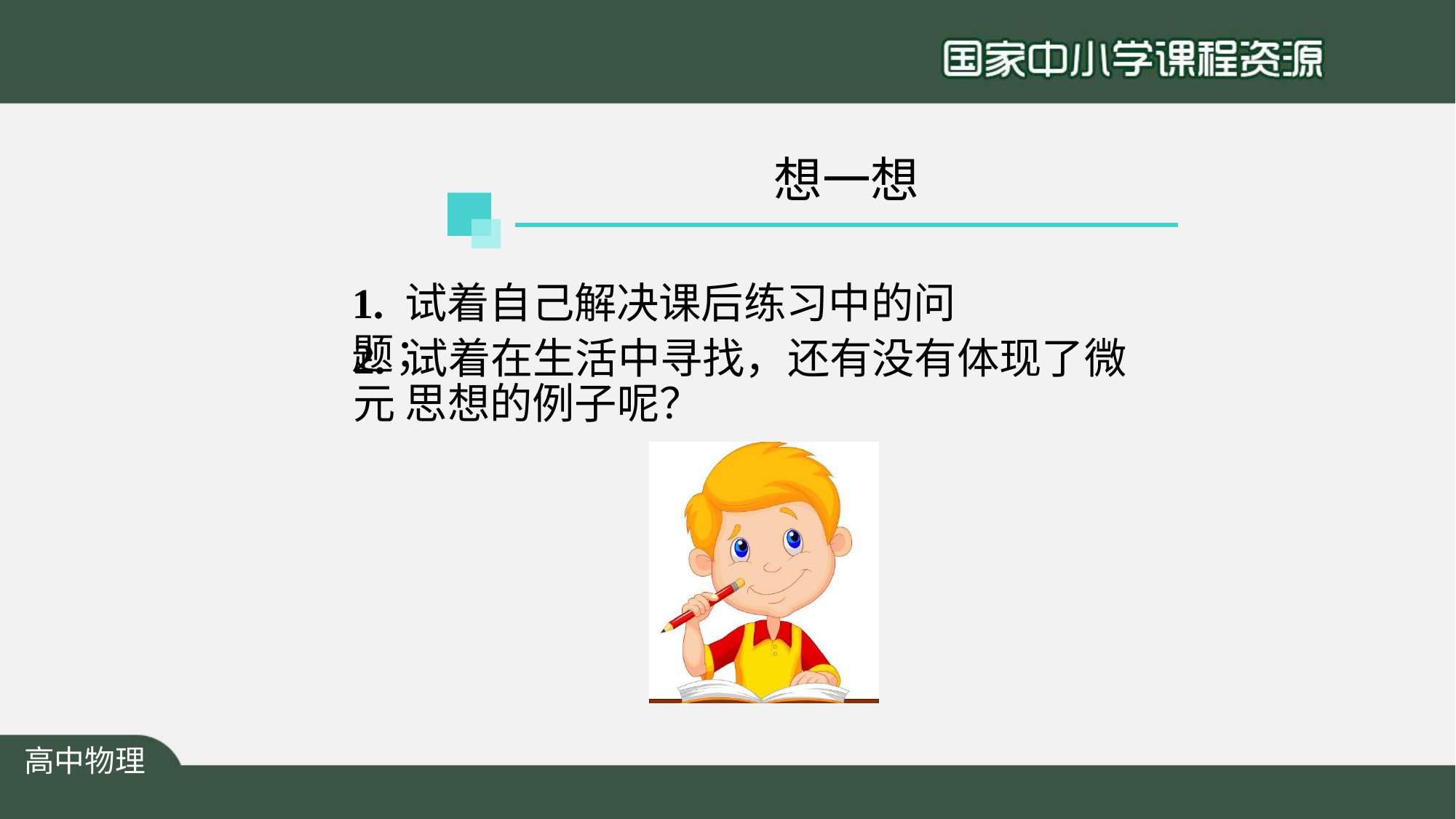

想一想

1. 试着自己解决课后练习中的问题；
2. 试着在生活中寻找，还有没有体现了微元 思想的例子呢？

高中物理